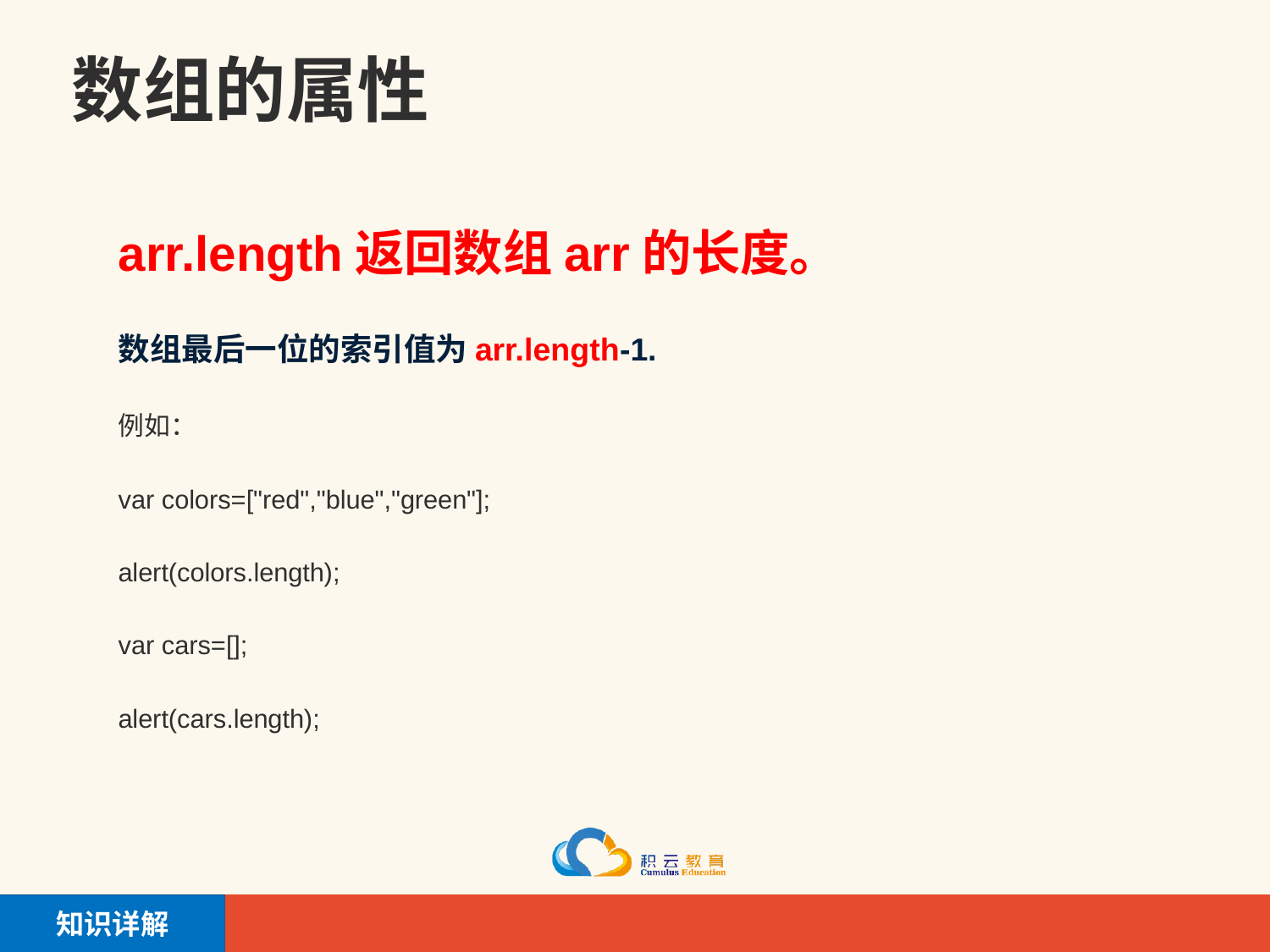

# 数组的属性
arr.length返回数组arr的长度。
数组最后一位的索引值为arr.length-1.
例如：
var colors=["red","blue","green"];
alert(colors.length);
var cars=[];
alert(cars.length);